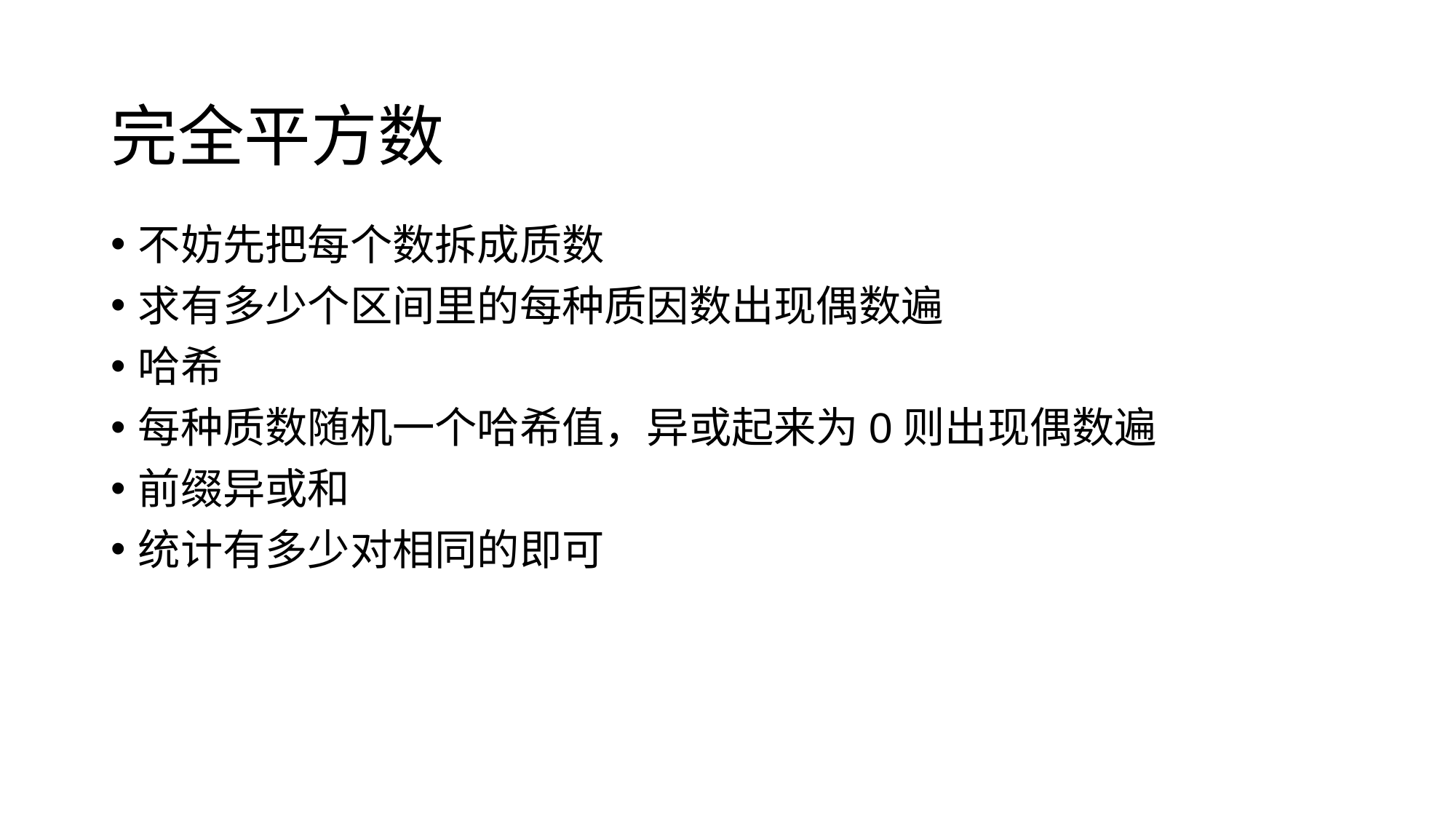

# 完全平方数
不妨先把每个数拆成质数
求有多少个区间里的每种质因数出现偶数遍
哈希
每种质数随机一个哈希值，异或起来为0则出现偶数遍
前缀异或和
统计有多少对相同的即可